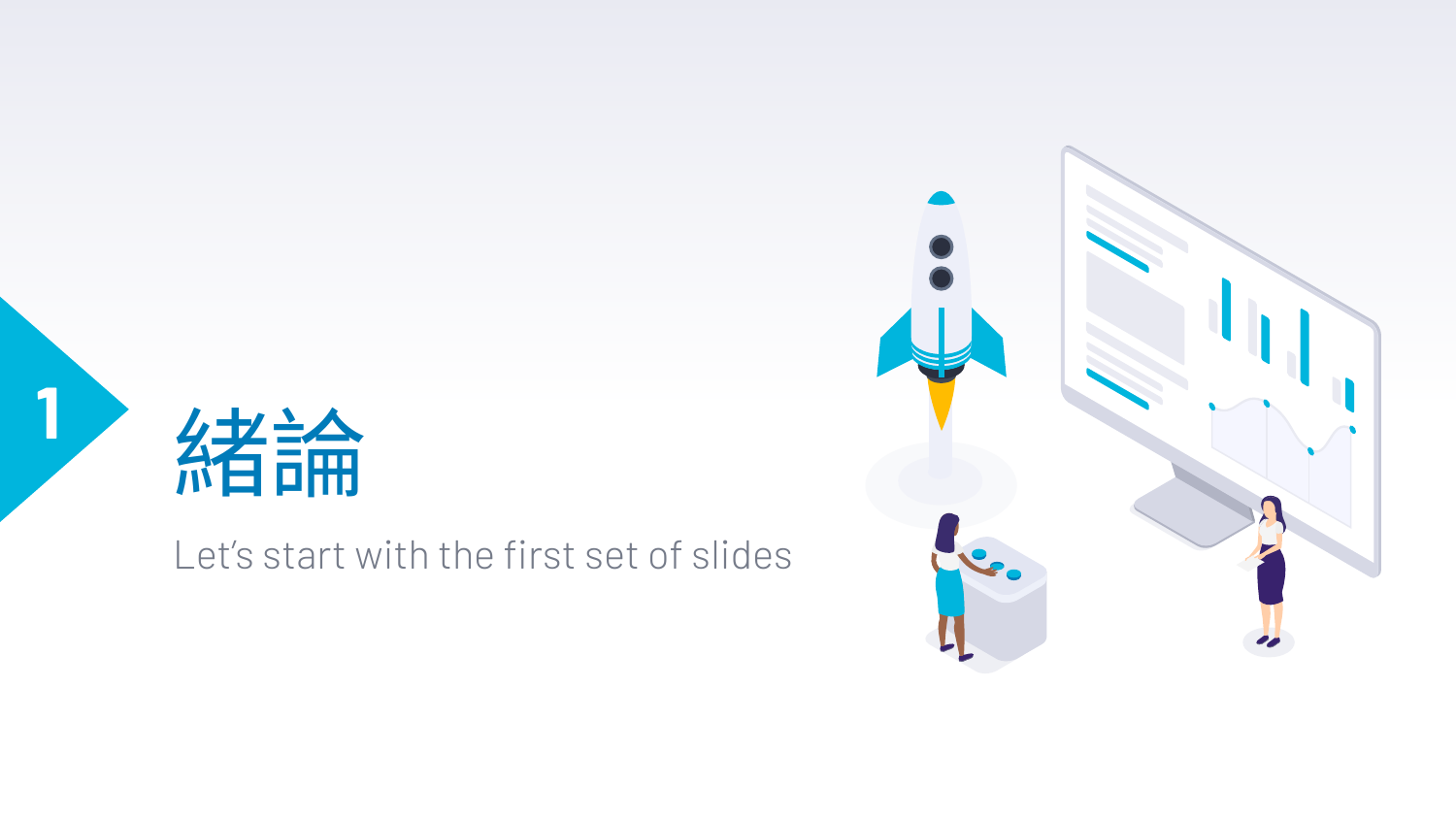

1
# 緒論
Let’s start with the first set of slides